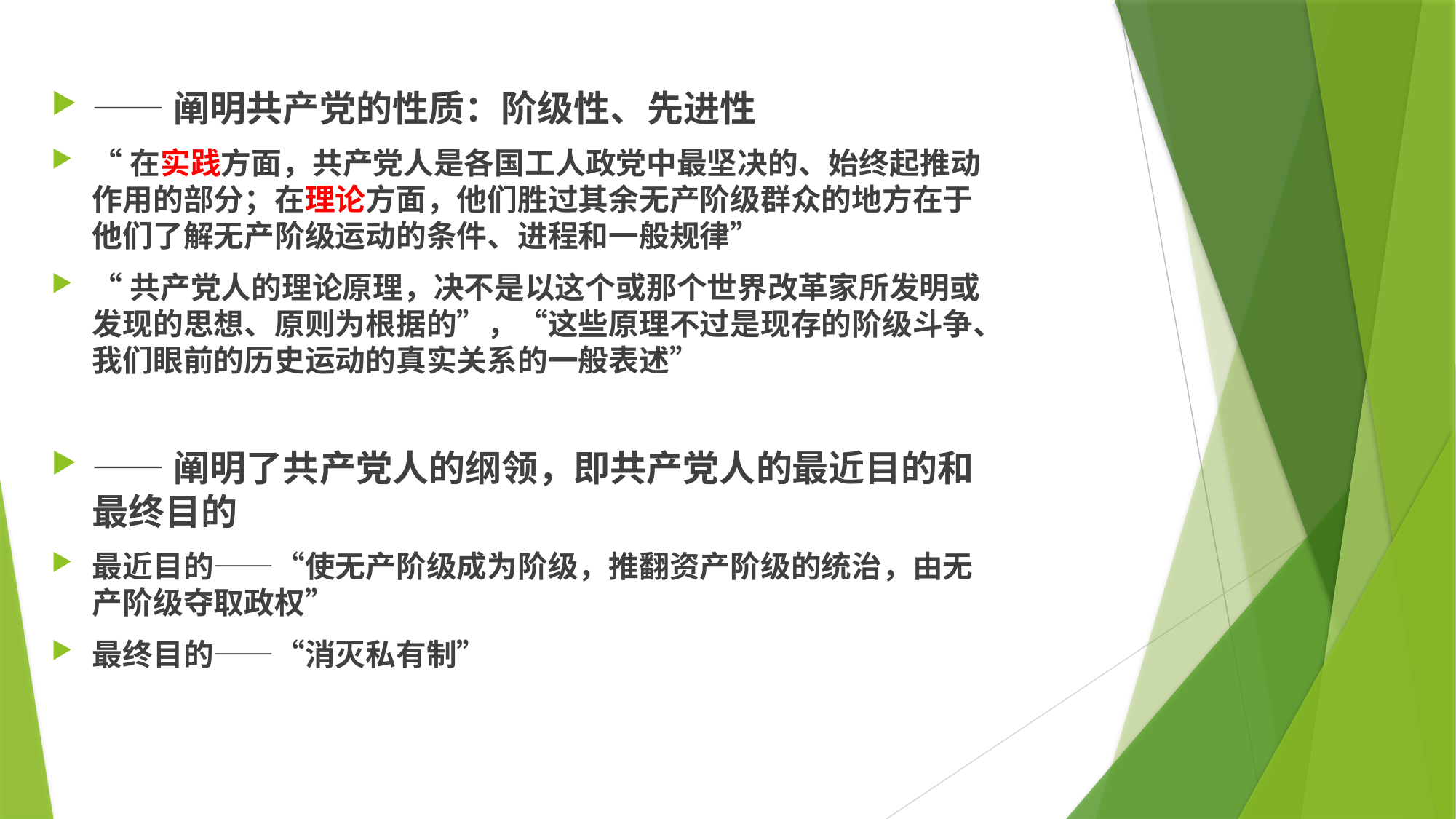

——阐明共产党的性质：阶级性、先进性
“在实践方面，共产党人是各国工人政党中最坚决的、始终起推动作用的部分；在理论方面，他们胜过其余无产阶级群众的地方在于他们了解无产阶级运动的条件、进程和一般规律”
“共产党人的理论原理，决不是以这个或那个世界改革家所发明或发现的思想、原则为根据的”，“这些原理不过是现存的阶级斗争、我们眼前的历史运动的真实关系的一般表述”

——阐明了共产党人的纲领，即共产党人的最近目的和最终目的
最近目的——“使无产阶级成为阶级，推翻资产阶级的统治，由无产阶级夺取政权”
最终目的——“消灭私有制”